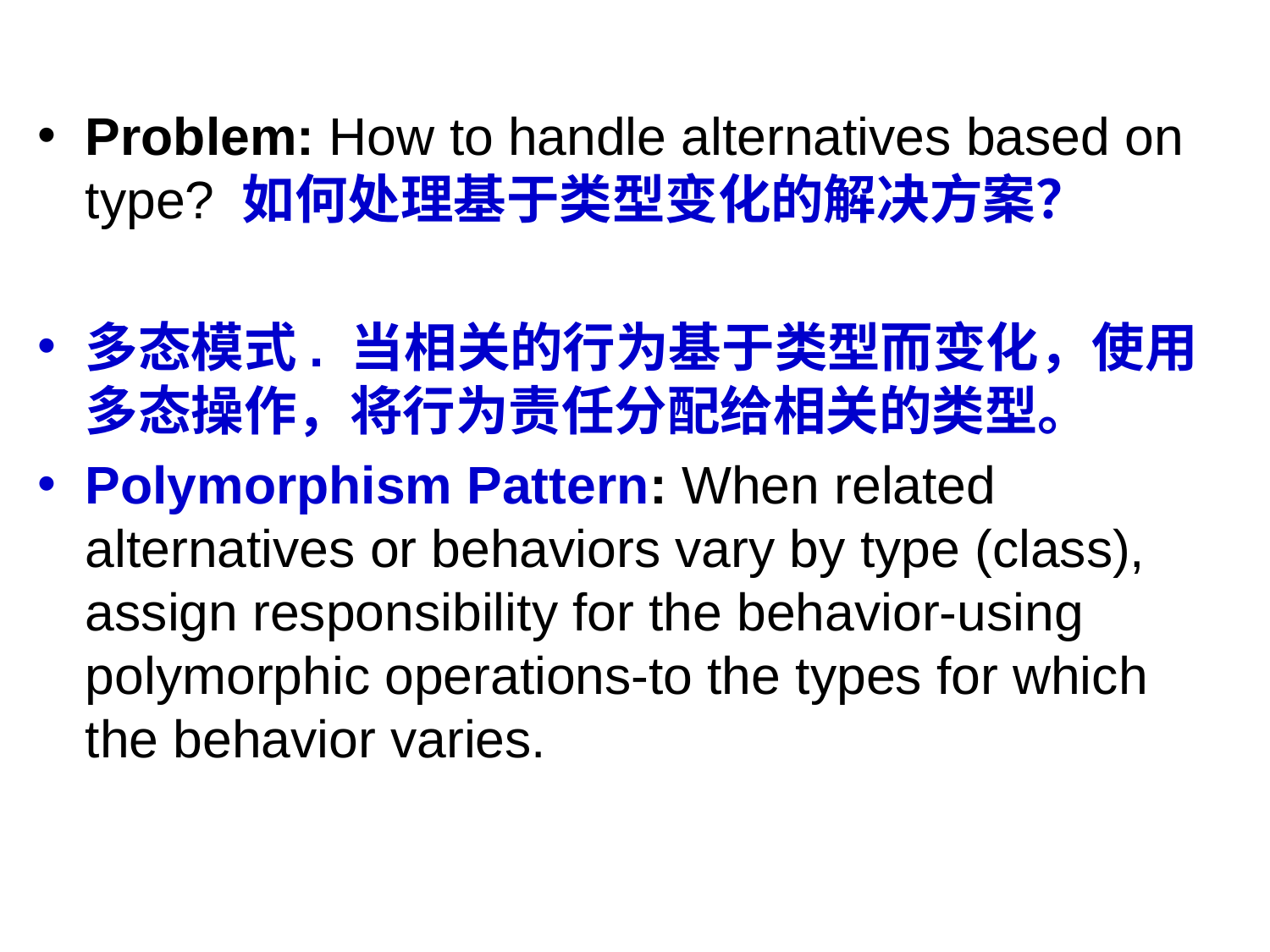

Problem: How to handle alternatives based on type? 如何处理基于类型变化的解决方案？

多态模式. 当相关的行为基于类型而变化，使用多态操作，将行为责任分配给相关的类型。
Polymorphism Pattern: When related alternatives or behaviors vary by type (class), assign responsibility for the behavior-using polymorphic operations-to the types for which the behavior varies.